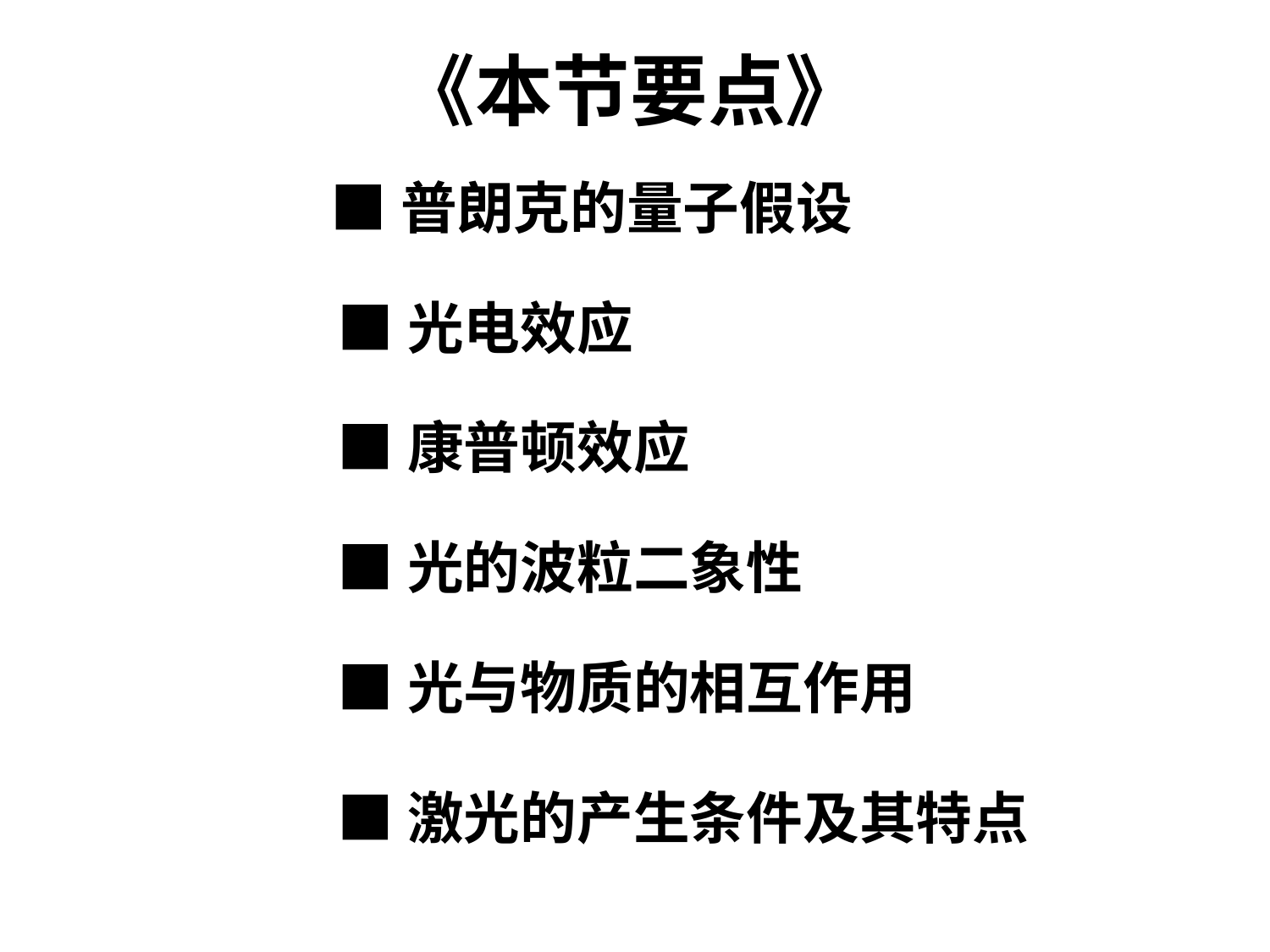

《本节要点》
■普朗克的量子假设
■光电效应
■康普顿效应
■光的波粒二象性
■光与物质的相互作用
■激光的产生条件及其特点